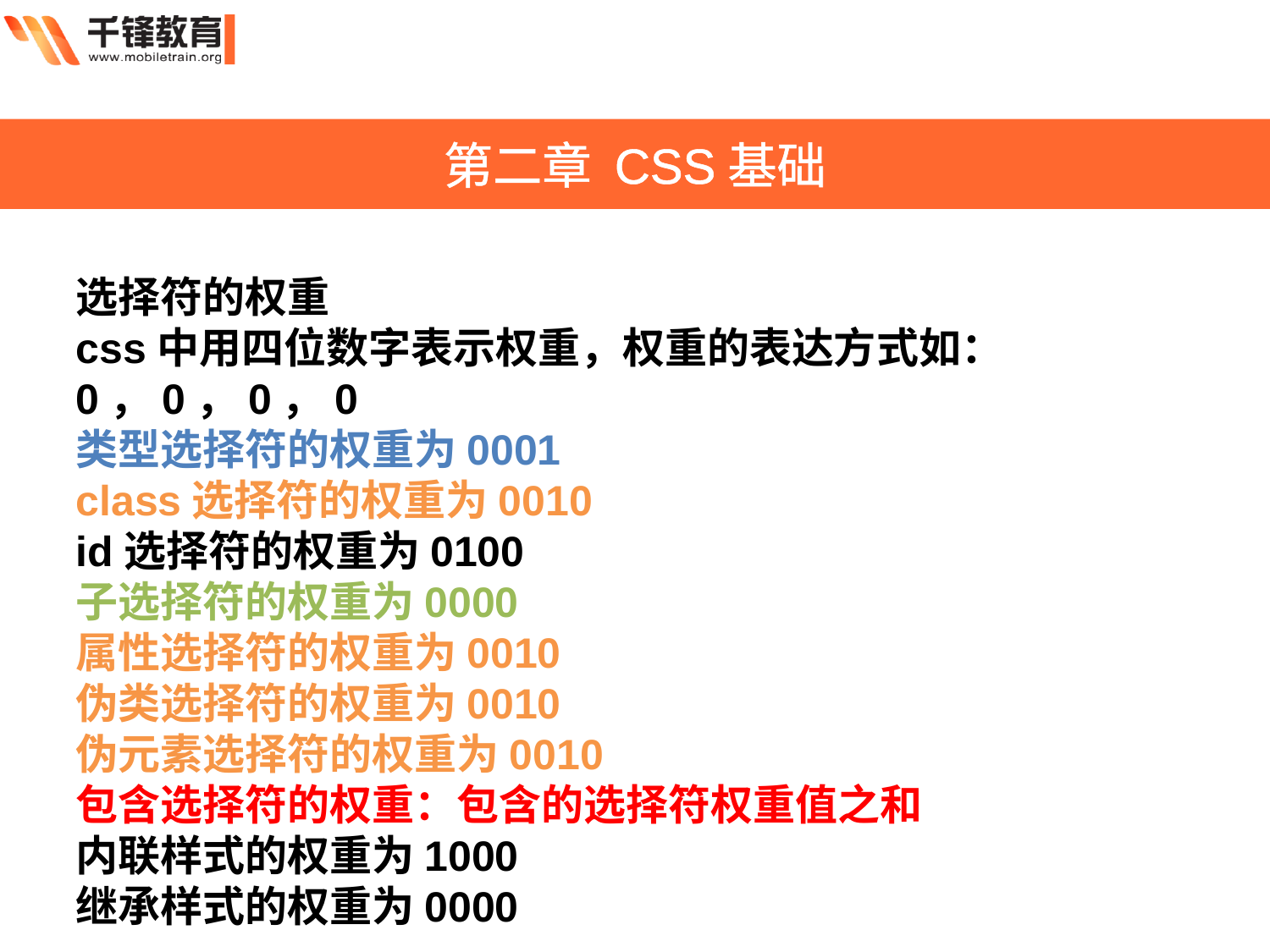

第二章 CSS基础
选择符的权重
css中用四位数字表示权重，权重的表达方式如：0，0，0，0
类型选择符的权重为0001
class选择符的权重为0010
id选择符的权重为0100
子选择符的权重为0000
属性选择符的权重为0010
伪类选择符的权重为0010
伪元素选择符的权重为0010
包含选择符的权重：包含的选择符权重值之和
内联样式的权重为1000
继承样式的权重为0000